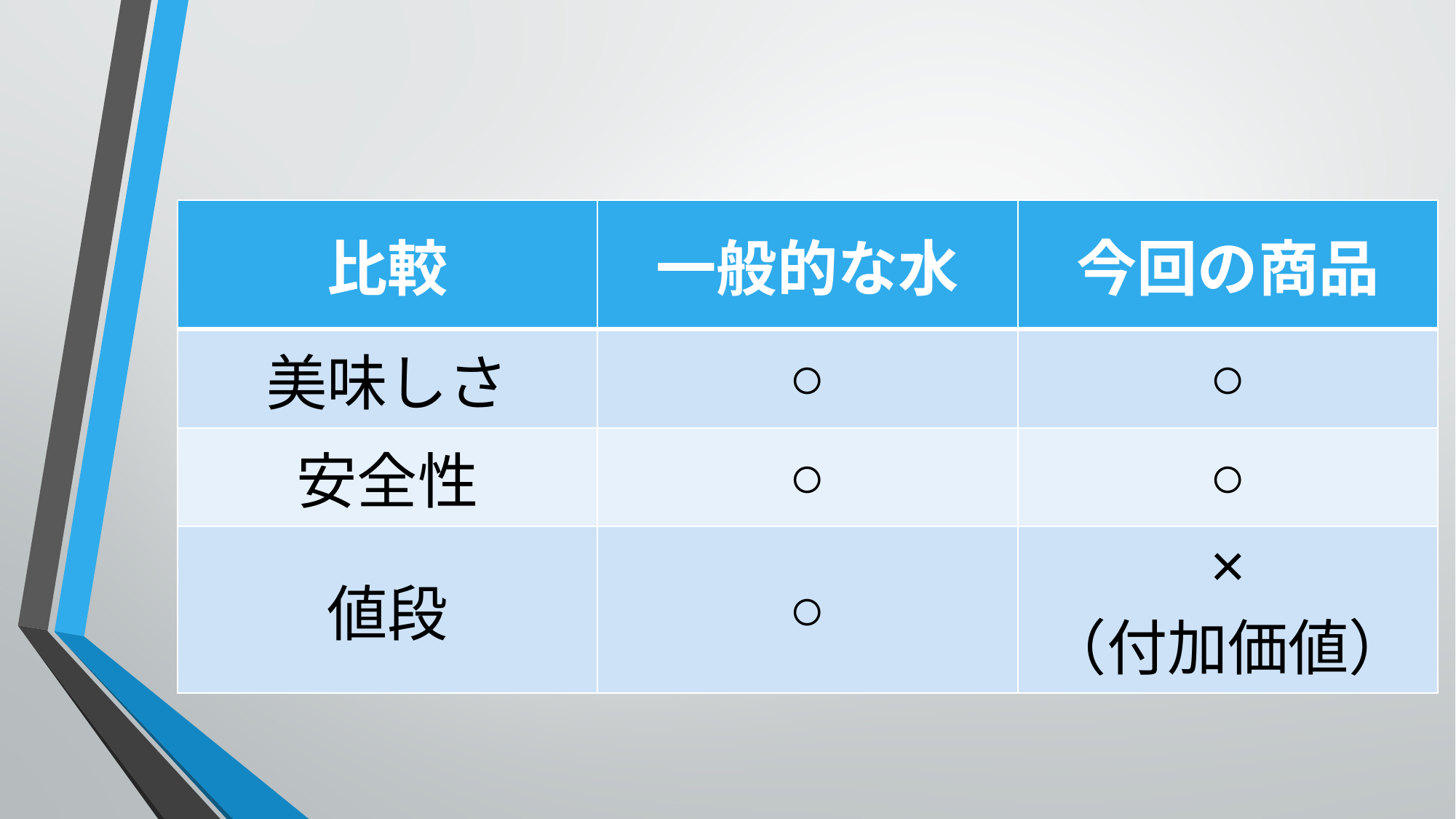

| 比較 | 一般的な水 | 今回の商品 |
| --- | --- | --- |
| 美味しさ | ○ | ○ |
| 安全性 | ○ | ○ |
| 値段 | ○ | × （付加価値） |